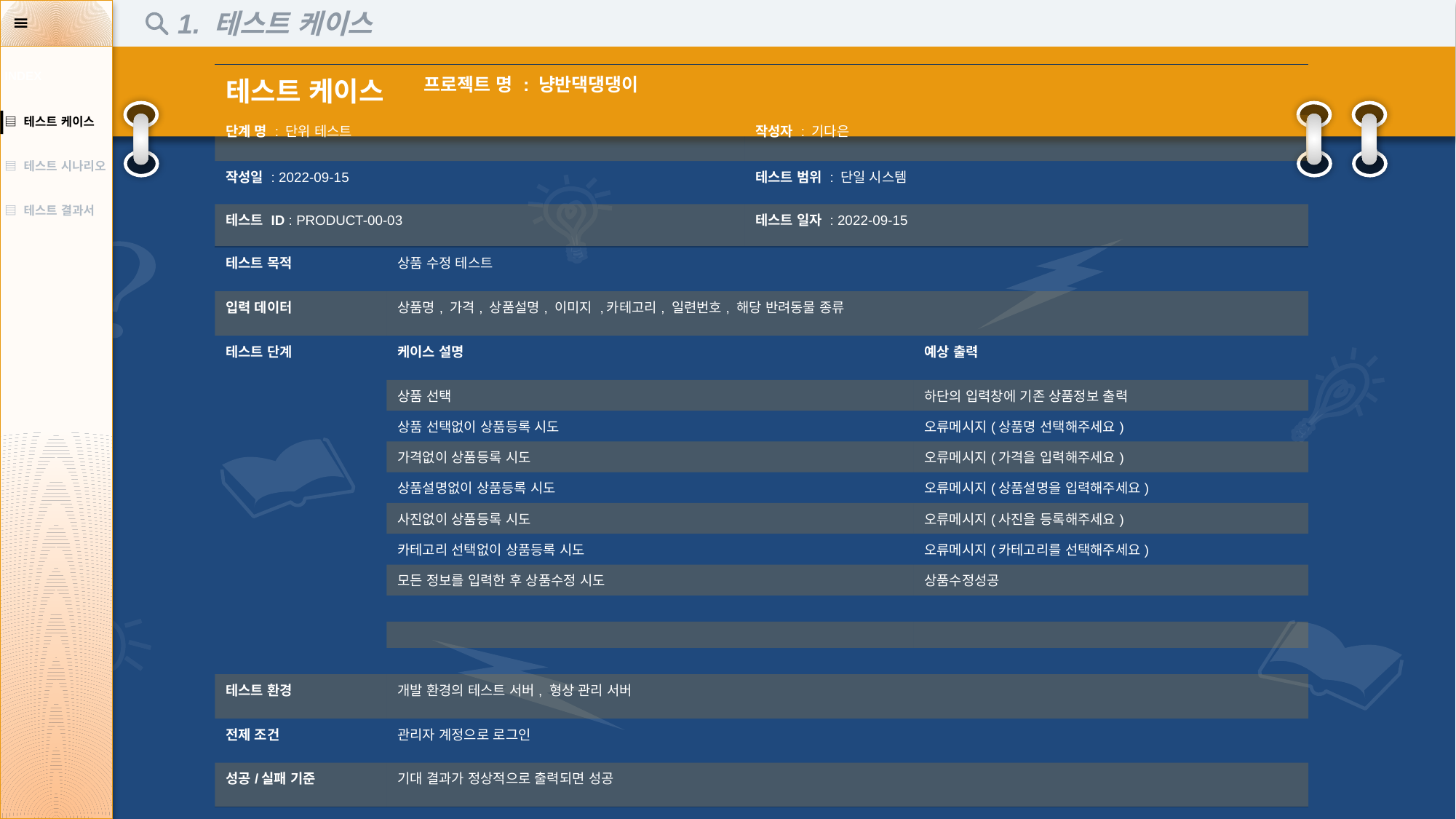

1. 테스트 케이스

| INDEX |
| --- |
| ▤ 테스트 케이스 |
| ▤ 테스트 시나리오 |
| ▤ 테스트 결과서 |
| 테스트 케이스 |  | 프로젝트 명 : 냥반댁댕댕이 |  |  |  |  |  |
| --- | --- | --- | --- | --- | --- | --- | --- |
| 단계 명 : 단위 테스트 |  |  | 작성자 : 기다은 |  |  |  |  |
| 작성일 : 2022-09-15 |  |  | 테스트 범위 : 단일 시스템 |  |  |  |  |
| 테스트 ID : PRODUCT-00-03 |  |  | 테스트 일자 : 2022-09-15 |  |  |  |  |
| 테스트 목적 | 상품 수정 테스트 |  |  |  |  |  |  |
| 입력 데이터 | 상품명, 가격, 상품설명, 이미지 ,카테고리, 일련번호, 해당 반려동물 종류 |  |  |  |  |  |  |
| 테스트 단계 | 케이스 설명 |  |  | 예상 출력 |  |  |  |
|  | 상품 선택 |  |  | 하단의 입력창에 기존 상품정보 출력 |  |  |  |
|  | 상품 선택없이 상품등록 시도 |  |  | 오류메시지(상품명 선택해주세요) |  |  |  |
|  | 가격없이 상품등록 시도 |  |  | 오류메시지(가격을 입력해주세요) |  |  |  |
|  | 상품설명없이 상품등록 시도 |  |  | 오류메시지(상품설명을 입력해주세요) |  |  |  |
|  | 사진없이 상품등록 시도 |  |  | 오류메시지(사진을 등록해주세요) |  |  |  |
|  | 카테고리 선택없이 상품등록 시도 |  |  | 오류메시지(카테고리를 선택해주세요) |  |  |  |
|  | 모든 정보를 입력한 후 상품수정 시도 |  |  | 상품수정성공 |  |  |  |
|  |  |  |  |  |  |  |  |
|  |  |  |  |  |  |  |  |
|  |  |  |  |  |  |  |  |
| 테스트 환경 | 개발 환경의 테스트 서버, 형상 관리 서버 |  |  |  |  |  |  |
| 전제 조건 | 관리자 계정으로 로그인 |  |  |  |  |  |  |
| 성공/실패 기준 | 기대 결과가 정상적으로 출력되면 성공 |  |  |  |  |  |  |